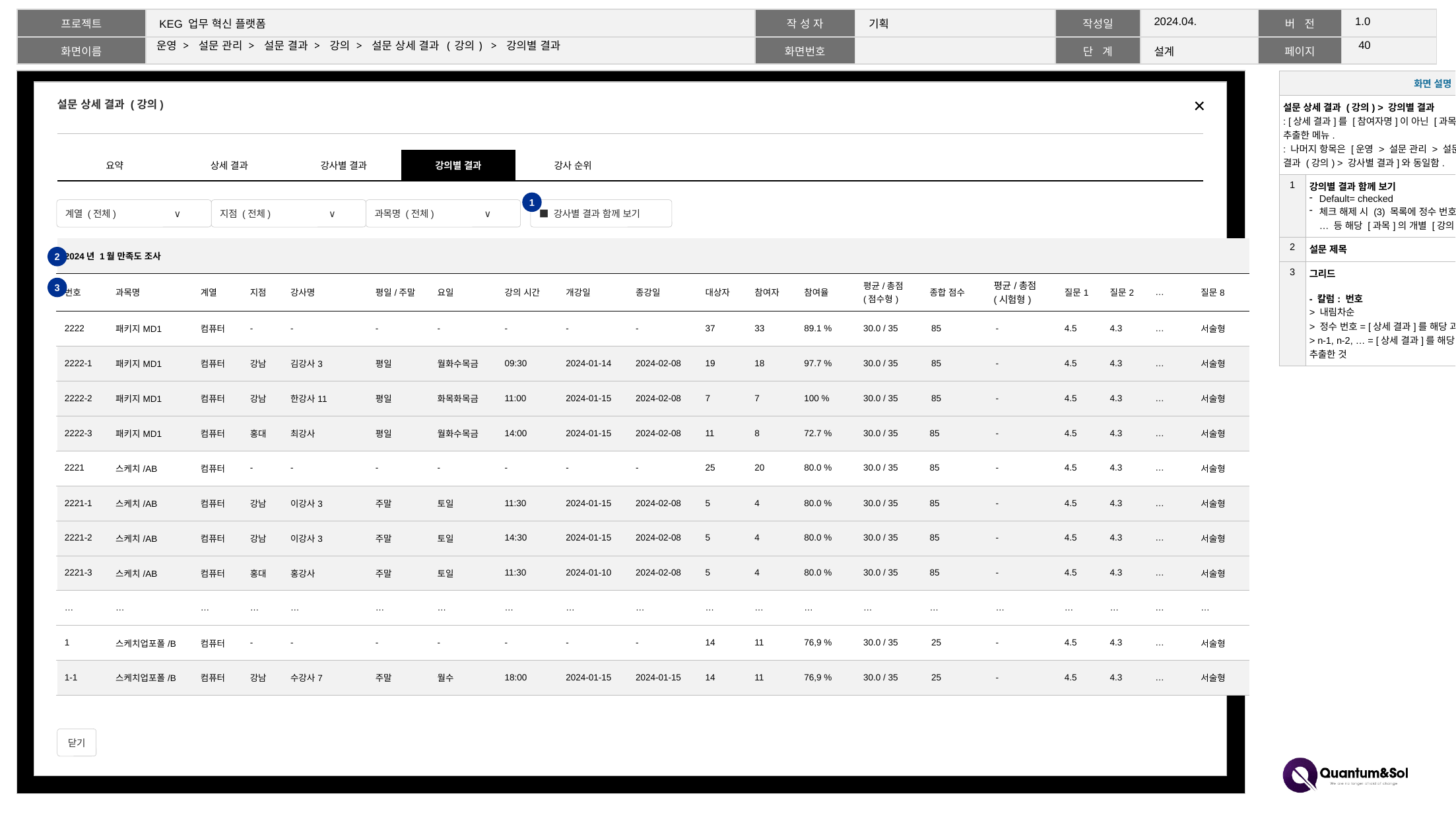

40

# 운영 > 설문 관리 > 설문 결과 > 강의 > 설문 상세 결과 (강의) > 강의별 결과
| 화면 설명 |  |
| --- | --- |
| 설문 상세 결과 (강의) > 강의별 결과 : [상세 결과]를 [참여자명]이 아닌 [과목/강의]를 기준으로 통계 추출한 메뉴. : 나머지 항목은 [운영 > 설문 관리 > 설문 결과 > 강의 > 설문 상세 결과 (강의) > 강사별 결과]와 동일함. |  |
| 1 | 강의별 결과 함께 보기 Default= checked 체크 해제 시 (3) 목록에 정수 번호만 표기됨. (2222-1, 2222-2, … 등 해당 [과목]의 개별 [강의]에 대한 결과 행 모두 숨김) |
| 2 | 설문 제목 |
| 3 | 그리드 - 칼럼: 번호 > 내림차순 > 정수 번호= [상세 결과]를 해당 과목을 기준으로 추출한 것. > n-1, n-2, … = [상세 결과]를 해당 과목의 [강의]를 기준으로 추출한 것 |
설문 상세 결과 (강의)
닫기
| 요약 | 상세 결과 | 강사별 결과 | 강의별 결과 | 강사 순위 |  |  |  |  |  |
| --- | --- | --- | --- | --- | --- | --- | --- | --- | --- |
1
계열 (전체)                      ∨
지점 (전체)                      ∨
과목명 (전체)                   ∨
■ 강사별 결과 함께 보기
| 2024년 1월 만족도 조사 |  |  |  |  |  |  |  |  |  |  |  |  |  |  |  |  |  |  |  |
| --- | --- | --- | --- | --- | --- | --- | --- | --- | --- | --- | --- | --- | --- | --- | --- | --- | --- | --- | --- |
| 번호 | 과목명 | 계열 | 지점 | 강사명 | 평일/주말 | 요일 | 강의 시간 | 개강일 | 종강일 | 대상자 | 참여자 | 참여율 | 평균/총점 (점수형) | 종합 점수 | 평균/총점 (시험형) | 질문1 | 질문2 | … | 질문8 |
| 2222 | 패키지MD1 | 컴퓨터 | - | - | - | - | - | - | - | 37 | 33 | 89.1 % | 30.0 / 35 | 85 | - | 4.5 | 4.3 | … | 서술형 |
| 2222-1 | 패키지MD1 | 컴퓨터 | 강남 | 김강사3 | 평일 | 월화수목금 | 09:30 | 2024-01-14 | 2024-02-08 | 19 | 18 | 97.7 % | 30.0 / 35 | 85 | - | 4.5 | 4.3 | … | 서술형 |
| 2222-2 | 패키지MD1 | 컴퓨터 | 강남 | 한강사11 | 평일 | 화목화목금 | 11:00 | 2024-01-15 | 2024-02-08 | 7 | 7 | 100 % | 30.0 / 35 | 85 | - | 4.5 | 4.3 | … | 서술형 |
| 2222-3 | 패키지MD1 | 컴퓨터 | 홍대 | 최강사 | 평일 | 월화수목금 | 14:00 | 2024-01-15 | 2024-02-08 | 11 | 8 | 72.7 % | 30.0 / 35 | 85 | - | 4.5 | 4.3 | … | 서술형 |
| 2221 | 스케치/AB | 컴퓨터 | - | - | - | - | - | - | - | 25 | 20 | 80.0 % | 30.0 / 35 | 85 | - | 4.5 | 4.3 | … | 서술형 |
| 2221-1 | 스케치/AB | 컴퓨터 | 강남 | 이강사3 | 주말 | 토일 | 11:30 | 2024-01-15 | 2024-02-08 | 5 | 4 | 80.0 % | 30.0 / 35 | 85 | - | 4.5 | 4.3 | … | 서술형 |
| 2221-2 | 스케치/AB | 컴퓨터 | 강남 | 이강사3 | 주말 | 토일 | 14:30 | 2024-01-15 | 2024-02-08 | 5 | 4 | 80.0 % | 30.0 / 35 | 85 | - | 4.5 | 4.3 | … | 서술형 |
| 2221-3 | 스케치/AB | 컴퓨터 | 홍대 | 홍강사 | 주말 | 토일 | 11:30 | 2024-01-10 | 2024-02-08 | 5 | 4 | 80.0 % | 30.0 / 35 | 85 | - | 4.5 | 4.3 | … | 서술형 |
| … | … | … | … | … | … | … | … | … | … | … | … | … | … | … | … | … | … | … | … |
| 1 | 스케치업포폴/B | 컴퓨터 | - | - | - | - | - | - | - | 14 | 11 | 76,9 % | 30.0 / 35 | 25 | - | 4.5 | 4.3 | … | 서술형 |
| 1-1 | 스케치업포폴/B | 컴퓨터 | 강남 | 수강사7 | 주말 | 월수 | 18:00 | 2024-01-15 | 2024-01-15 | 14 | 11 | 76,9 % | 30.0 / 35 | 25 | - | 4.5 | 4.3 | … | 서술형 |
2
3